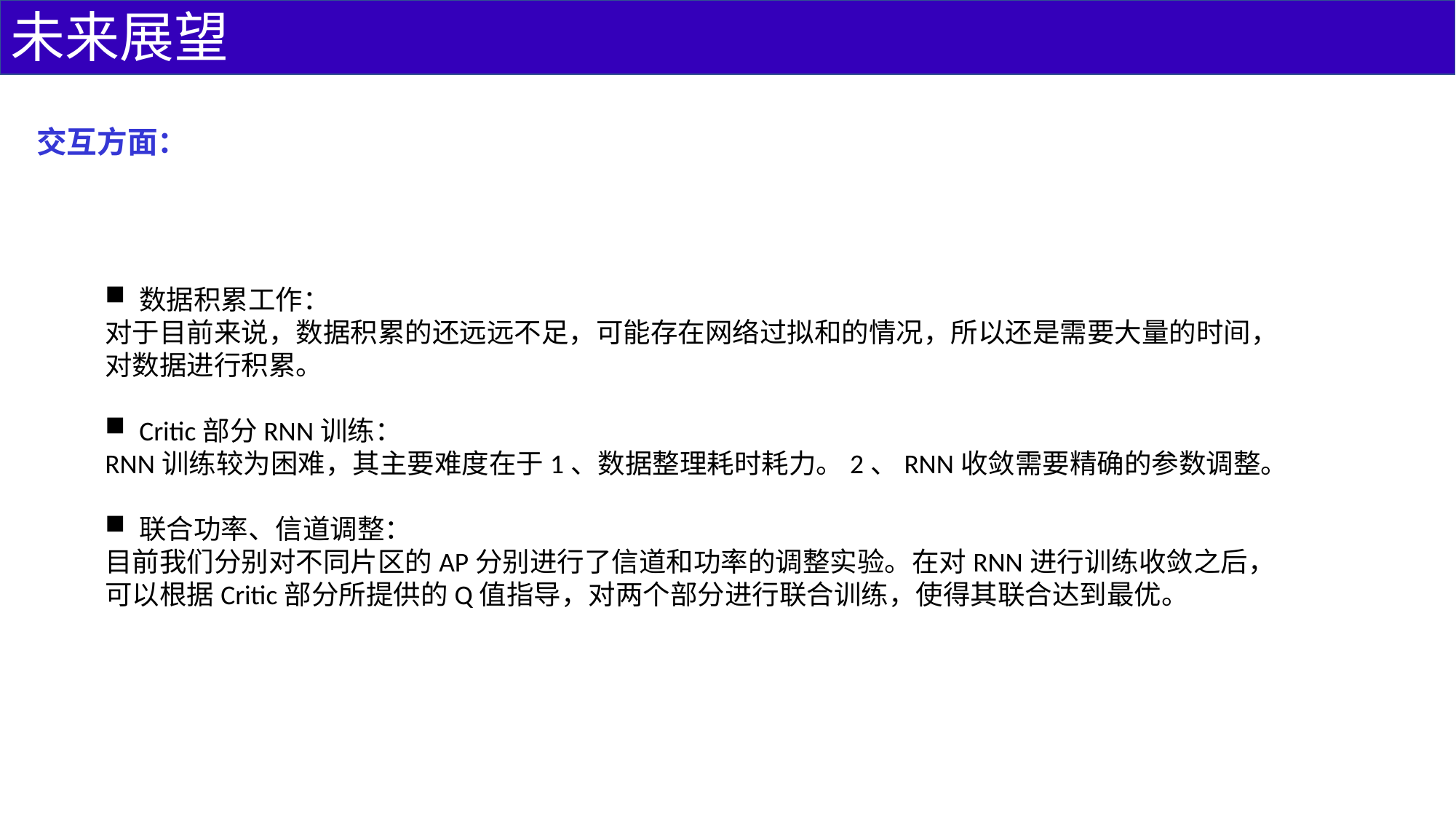

未来展望
交互方面：
数据积累工作：
对于目前来说，数据积累的还远远不足，可能存在网络过拟和的情况，所以还是需要大量的时间，对数据进行积累。

Critic部分RNN训练：
RNN训练较为困难，其主要难度在于1、数据整理耗时耗力。2、RNN收敛需要精确的参数调整。

联合功率、信道调整：
目前我们分别对不同片区的AP分别进行了信道和功率的调整实验。在对RNN进行训练收敛之后，可以根据Critic部分所提供的Q值指导，对两个部分进行联合训练，使得其联合达到最优。